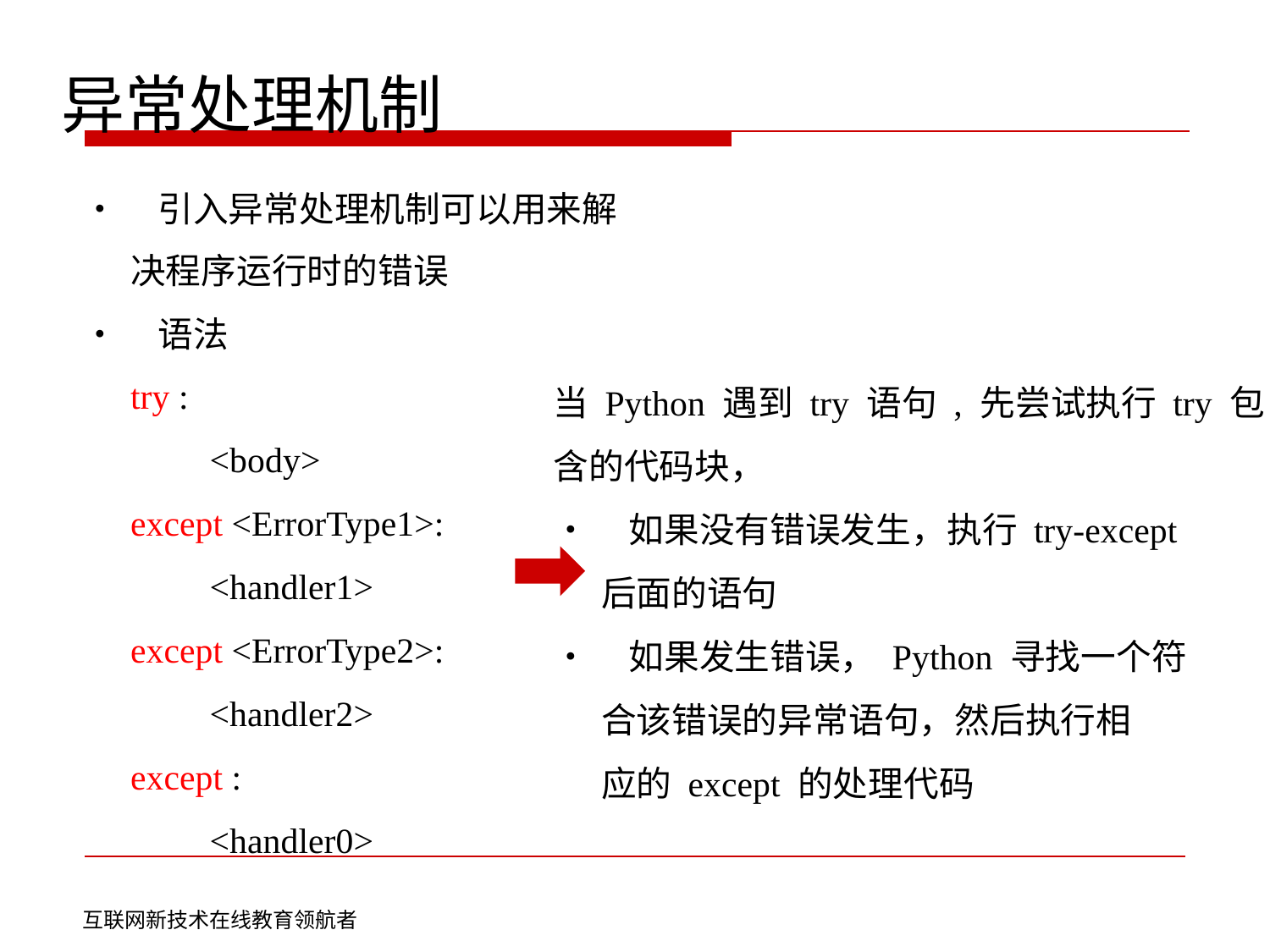

异常处理机制

	•    引入异常处理机制可以用来解
		决程序运行时的错误

	•    语法

		try :

			<body>

		except <ErrorType1>:

			<handler1>

		except <ErrorType2>:

			<handler2>

		except :

			<handler0>

	互联网新技术在线教育领航者

当 Python 遇到 try 语句 , 先尝试执行 try 包
含的代码块，
•    如果没有错误发生，执行 try-except
	后面的语句
•    如果发生错误， Python 寻找一个符
	合该错误的异常语句，然后执行相
	应的 except 的处理代码